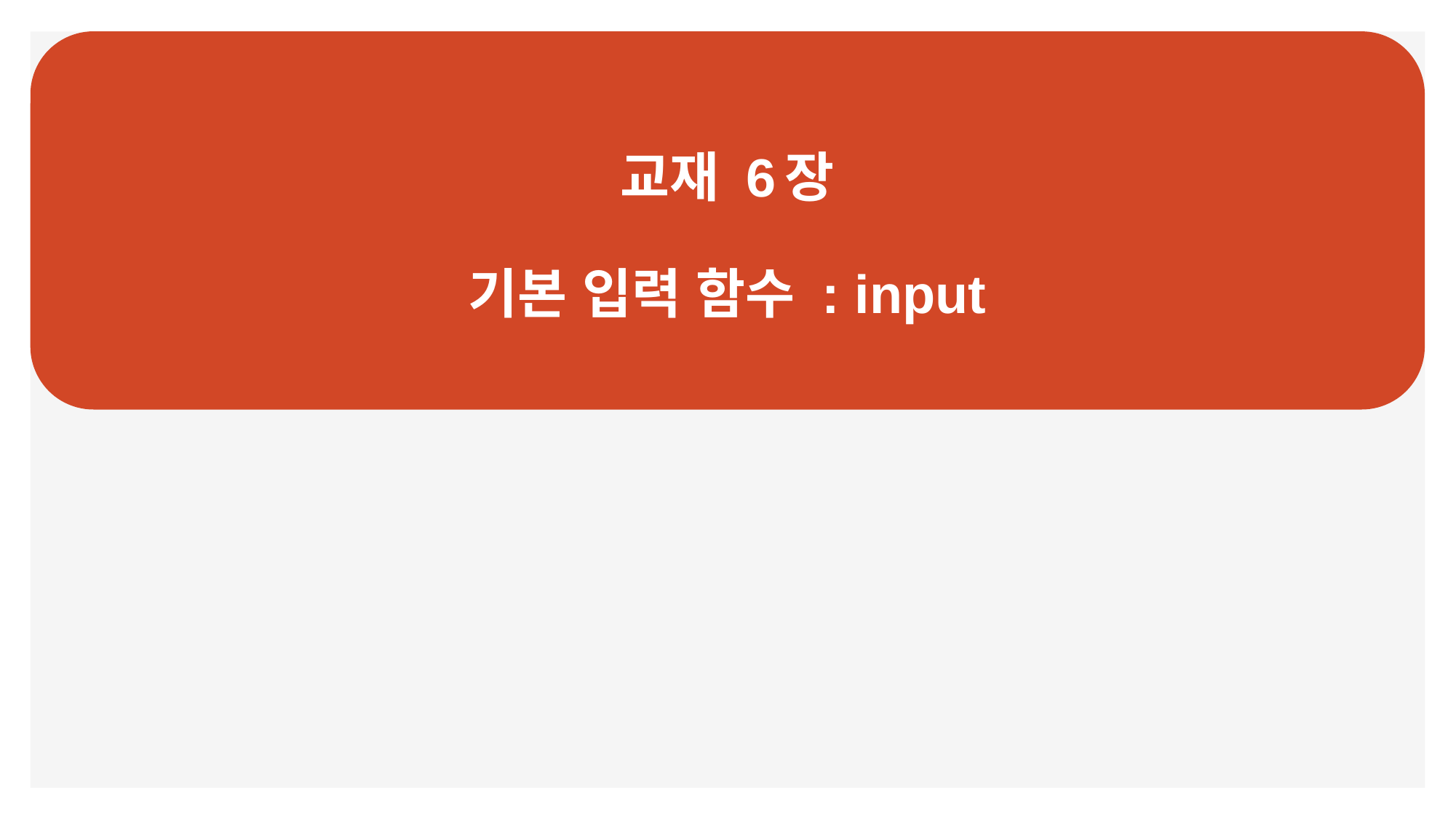

# 교재 6장 기본 입력 함수 : input